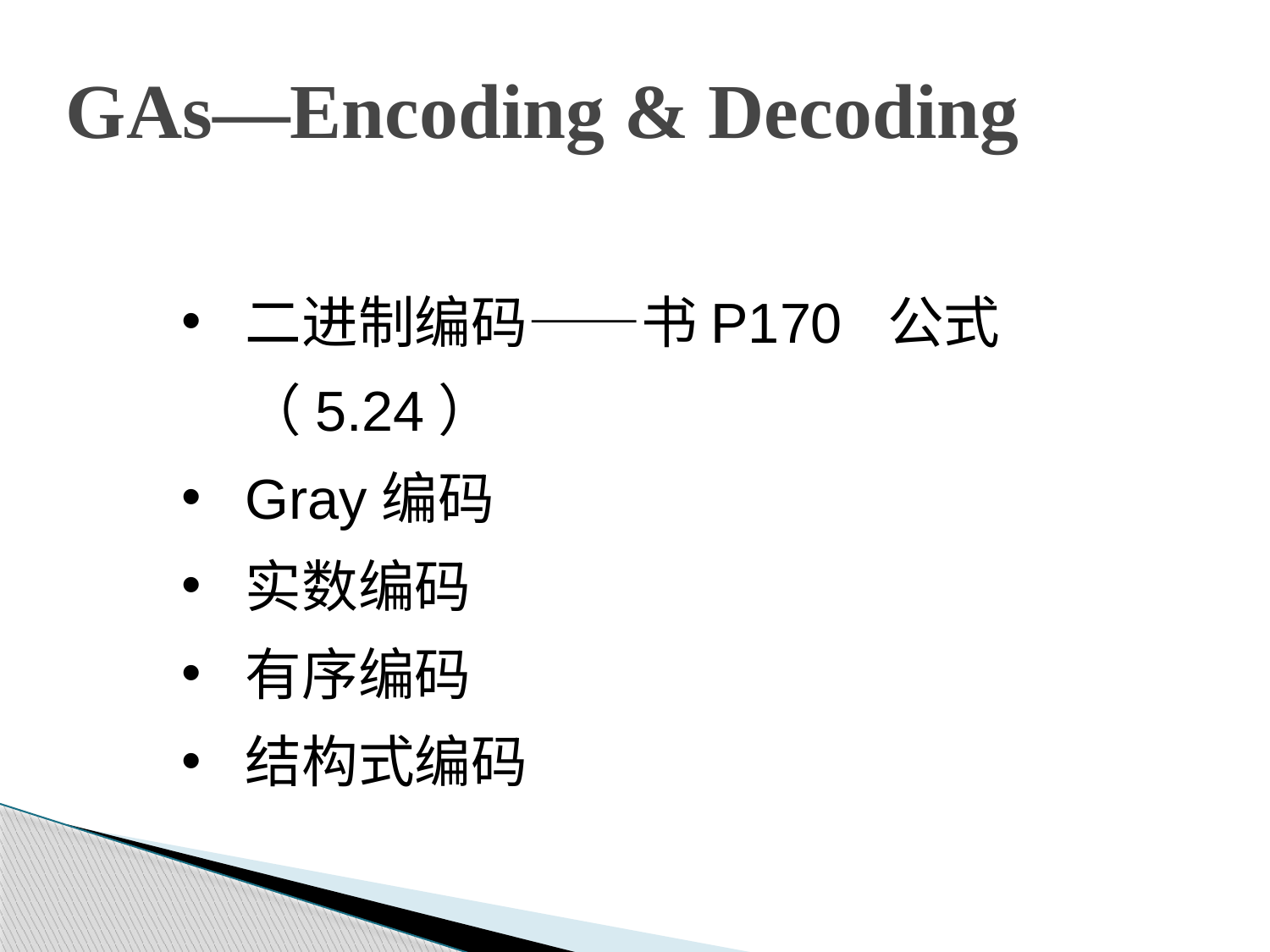

GAs—Encoding & Decoding
二进制编码——书P170  公式（5.24）
Gray编码
实数编码
有序编码
结构式编码